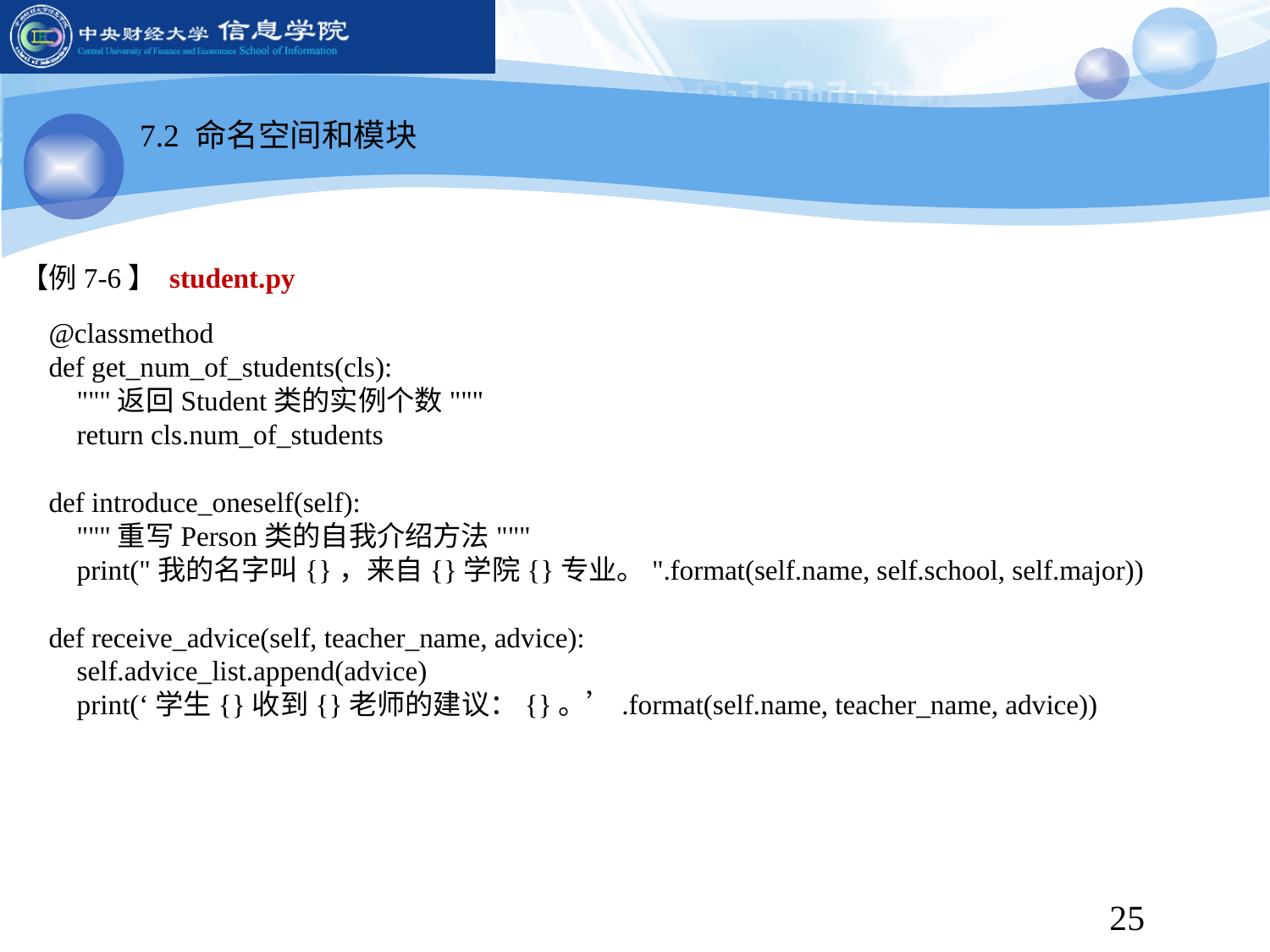

7.2 命名空间和模块

【例7-6】 student.py

    @classmethod
    def get_num_of_students(cls):
        """返回Student类的实例个数"""
        return cls.num_of_students

    def introduce_oneself(self):
        """重写Person类的自我介绍方法"""
        print("我的名字叫{}，来自{}学院{}专业。".format(self.name, self.school, self.major))

    def receive_advice(self, teacher_name, advice):
        self.advice_list.append(advice)
        print(‘学生{}收到{}老师的建议：{}。’.format(self.name, teacher_name, advice))